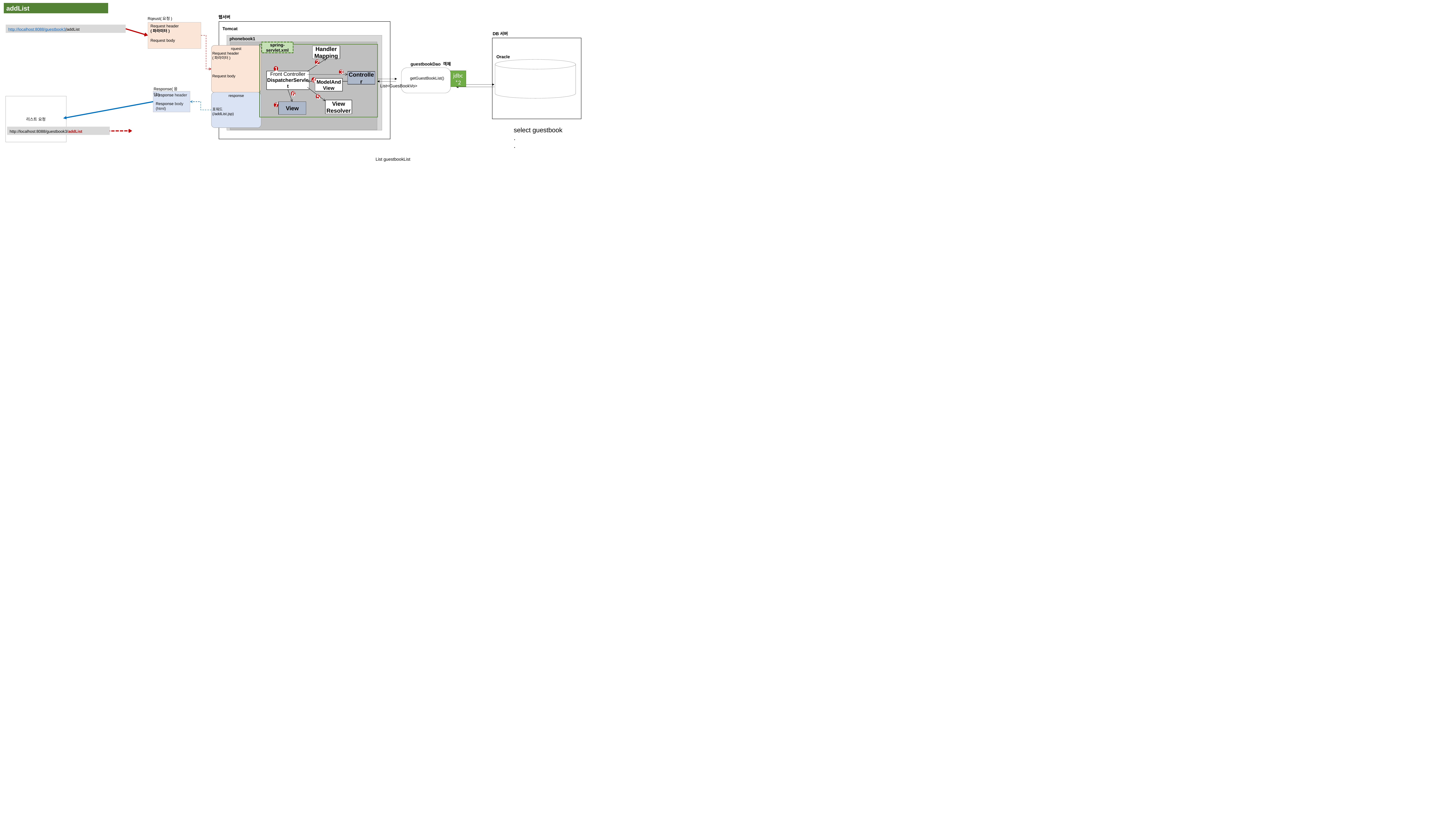

addList
웹서버
Rqeust(요청)
Request header
(파라미터)
Request body

Tomcat

http://localhost:8088/guestbook3/addList
DB서버
phonebook1

spring-servlet.xml

Handler Mapping

2
1
3

Front Controller
DispatcherServlet

Controller

4

ModelAndView

6
5
View Resolver

View

7
rquest
Request header
(파라미터)

Request body

Oracle

guestbookDao 객체
    getGuestBookList()

jdbc
*2

List<GuesBookVo>
Response(응답)
Response header

Response body
(html)
response

포워드
(/addList.jsp)
리스트 요청
select guestbook
.
.

http://localhost:8088/guestbook3/addList
List guestbookList